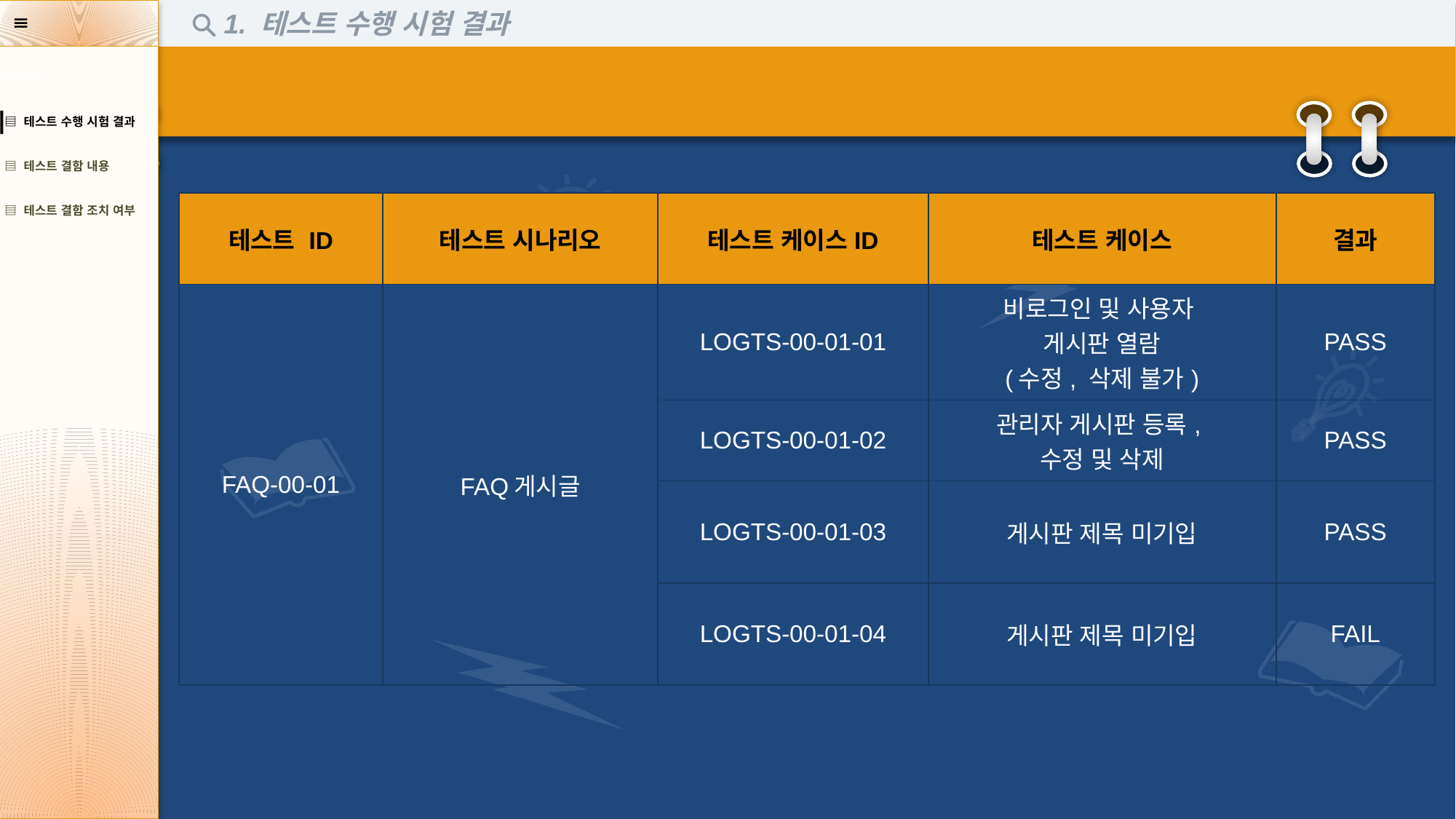

1. 테스트 수행 시험 결과

| INDEX |
| --- |
| ▤ 테스트 수행 시험 결과 |
| ▤ 테스트 결함 내용 |
| ▤ 테스트 결함 조치 여부 |

| 테스트 ID | 테스트 시나리오 | 테스트 케이스ID | 테스트 케이스 | 결과 |
| --- | --- | --- | --- | --- |
| FAQ-00-01 | FAQ게시글 | LOGTS-00-01-01 | 비로그인 및 사용자 게시판 열람 (수정, 삭제 불가) | PASS |
|  |  | LOGTS-00-01-02 | 관리자 게시판 등록, 수정 및 삭제 | PASS |
|  |  | LOGTS-00-01-03 | 게시판 제목 미기입 | PASS |
|  |  | LOGTS-00-01-04 | 게시판 제목 미기입 | FAIL |